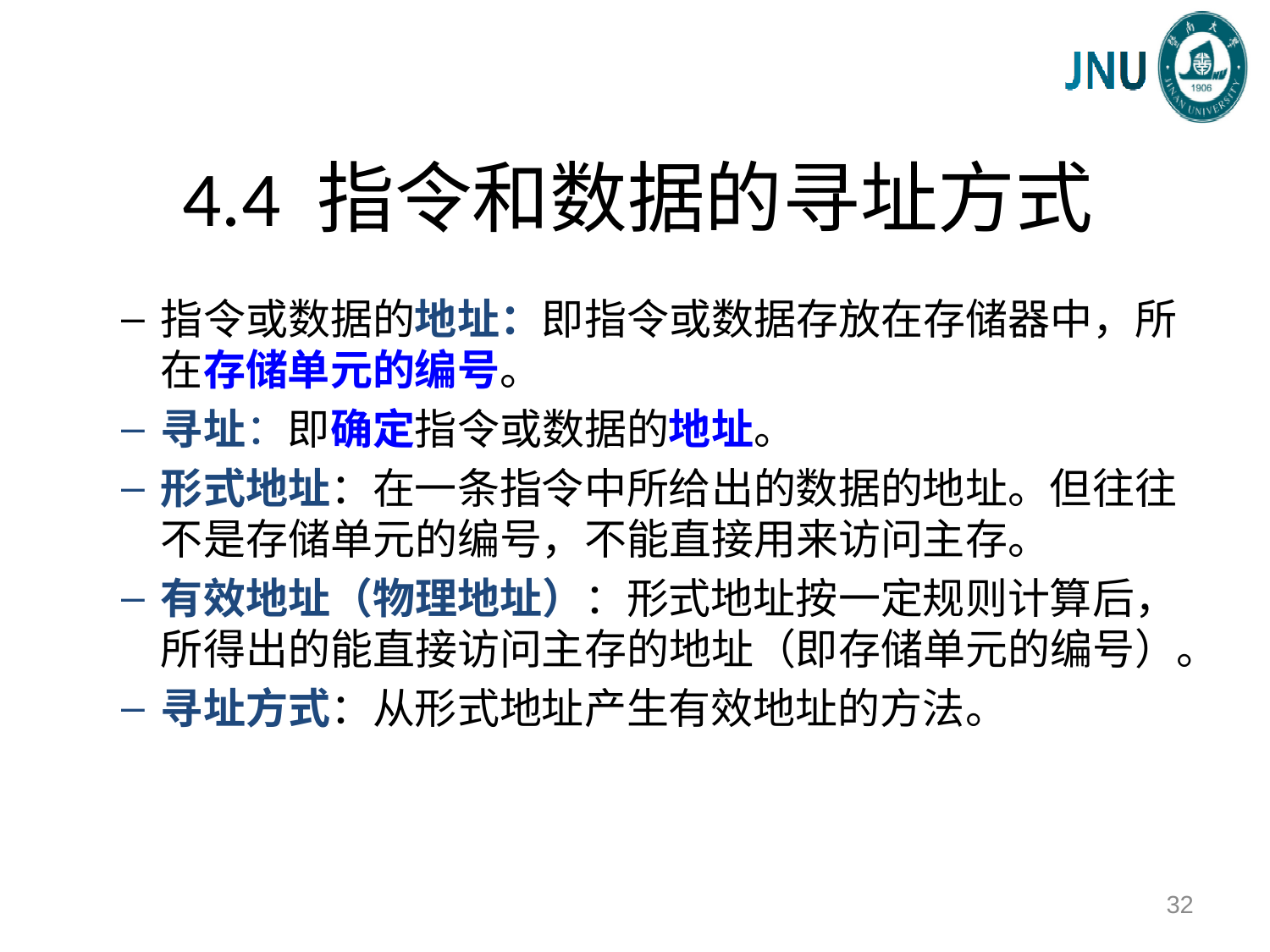

# 4.4 指令和数据的寻址方式
指令或数据的地址：即指令或数据存放在存储器中，所在存储单元的编号。
寻址：即确定指令或数据的地址。
形式地址：在一条指令中所给出的数据的地址。但往往不是存储单元的编号，不能直接用来访问主存。
有效地址（物理地址）：形式地址按一定规则计算后，所得出的能直接访问主存的地址（即存储单元的编号）。
寻址方式：从形式地址产生有效地址的方法。
32